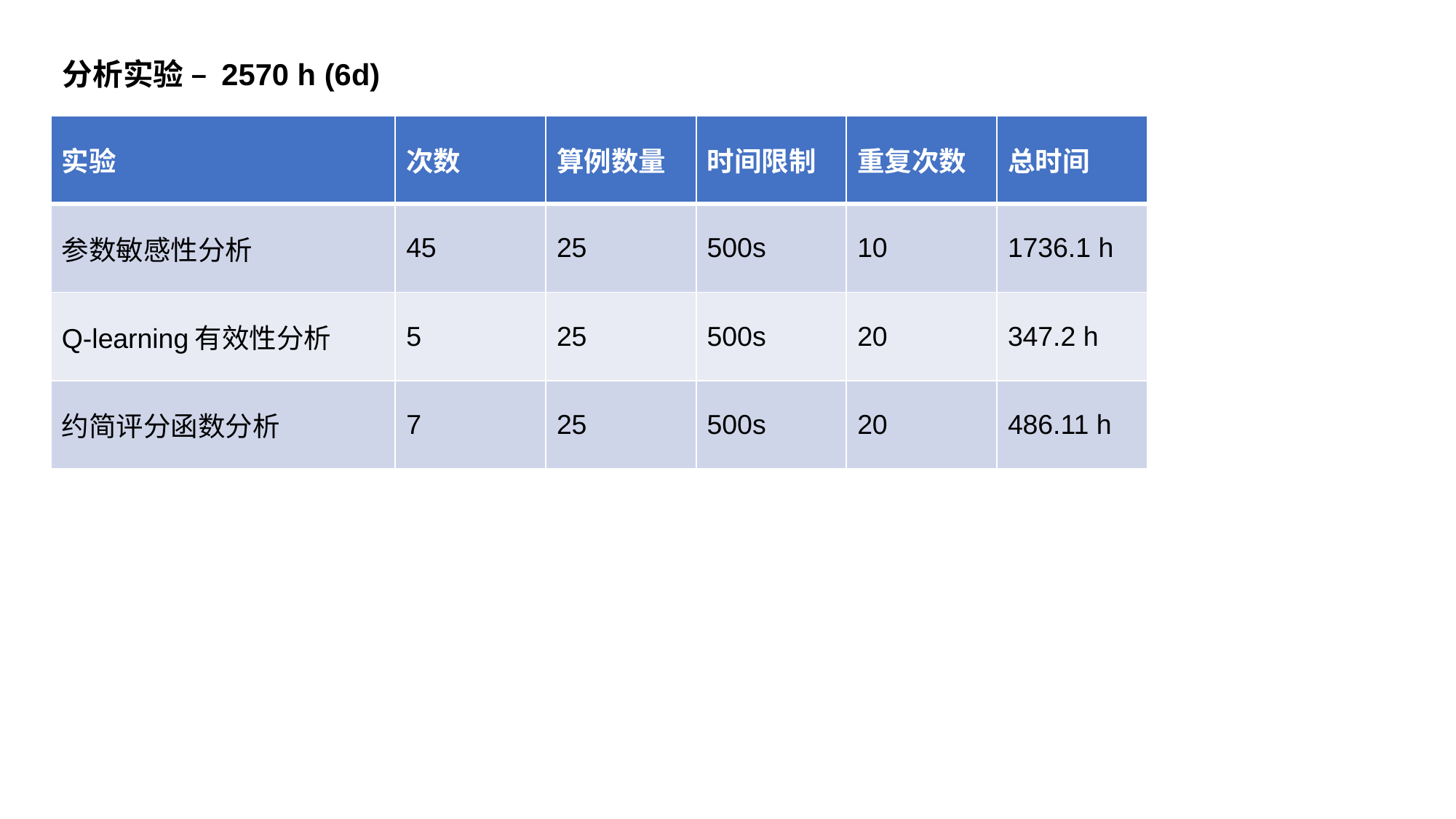

分析实验 – 2570 h (6d)
| 实验 | 次数 | 算例数量 | 时间限制 | 重复次数 | 总时间 |
| --- | --- | --- | --- | --- | --- |
| 参数敏感性分析 | 45 | 25 | 500s | 10 | 1736.1 h |
| Q-learning有效性分析 | 5 | 25 | 500s | 20 | 347.2 h |
| 约简评分函数分析 | 7 | 25 | 500s | 20 | 486.11 h |